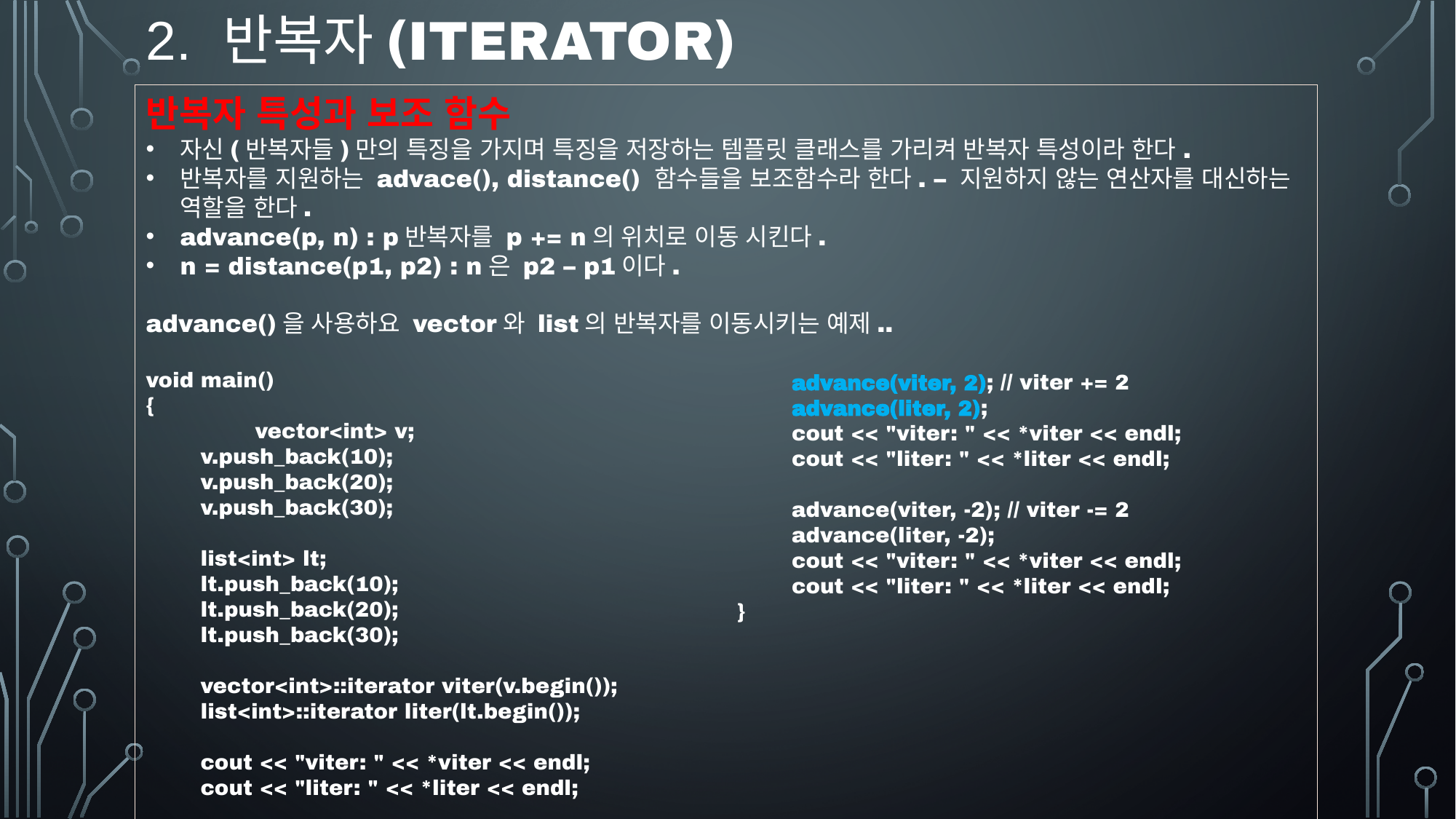

# 2. 반복자(iterator)
반복자 특성과 보조 함수
자신(반복자들)만의 특징을 가지며 특징을 저장하는 템플릿 클래스를 가리켜 반복자 특성이라 한다.
반복자를 지원하는 advace(), distance() 함수들을 보조함수라 한다. – 지원하지 않는 연산자를 대신하는 역할을 한다.
advance(p, n) : p반복자를 p += n의 위치로 이동 시킨다.
n = distance(p1, p2) : n은 p2 – p1이다.

advance()을 사용하요 vector와 list의 반복자를 이동시키는 예제..

void main()
{
	vector<int> v;
v.push_back(10);
v.push_back(20);
v.push_back(30);

list<int> lt;
lt.push_back(10);
lt.push_back(20);
lt.push_back(30);

vector<int>::iterator viter(v.begin());
list<int>::iterator liter(lt.begin());

cout << "viter: " << *viter << endl;
cout << "liter: " << *liter << endl;

advance(viter, 2); // viter += 2
advance(liter, 2);
cout << "viter: " << *viter << endl;
cout << "liter: " << *liter << endl;

advance(viter, -2); // viter -= 2
advance(liter, -2);
cout << "viter: " << *viter << endl;
cout << "liter: " << *liter << endl;
}